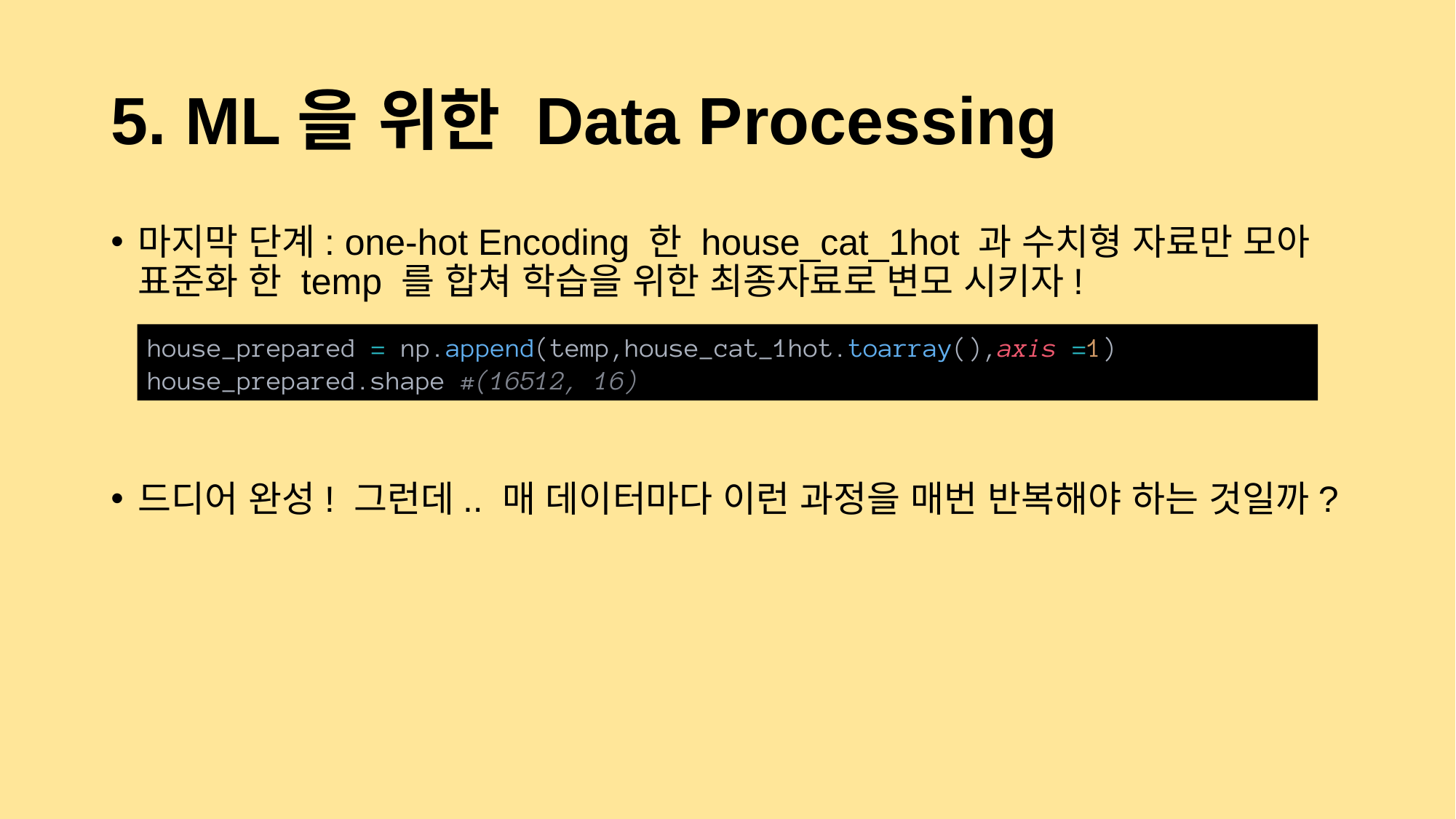

# 5. ML을 위한 Data Processing
마지막 단계: one-hot Encoding 한 house_cat_1hot 과 수치형 자료만 모아 표준화 한 temp 를 합쳐 학습을 위한 최종자료로 변모 시키자!

드디어 완성! 그런데.. 매 데이터마다 이런 과정을 매번 반복해야 하는 것일까?

house_prepared = np.append(temp,house_cat_1hot.toarray(),axis =1)
house_prepared.shape #(16512, 16)